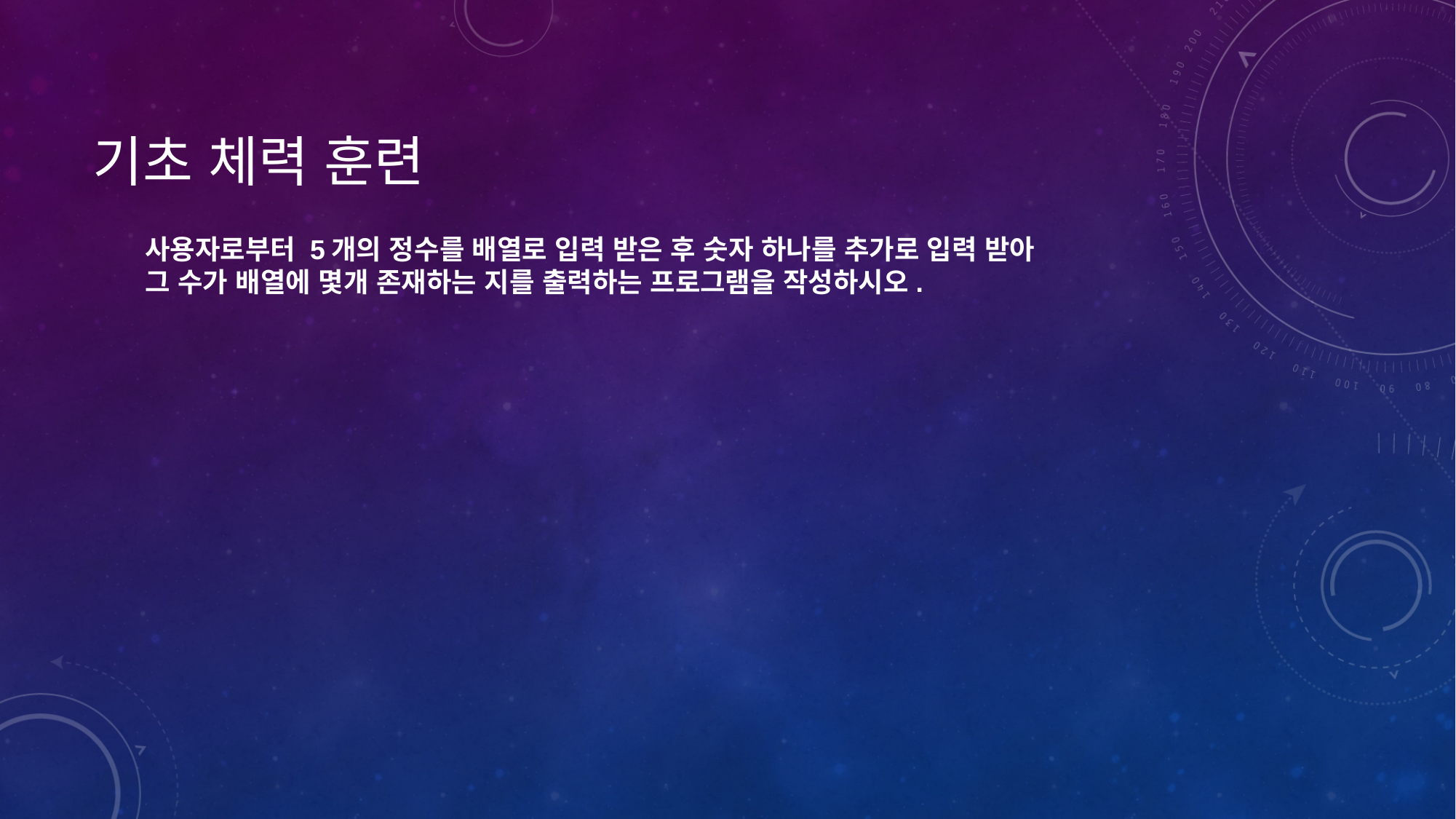

# 기초 체력 훈련
사용자로부터 5개의 정수를 배열로 입력 받은 후 숫자 하나를 추가로 입력 받아
그 수가 배열에 몇개 존재하는 지를 출력하는 프로그램을 작성하시오.